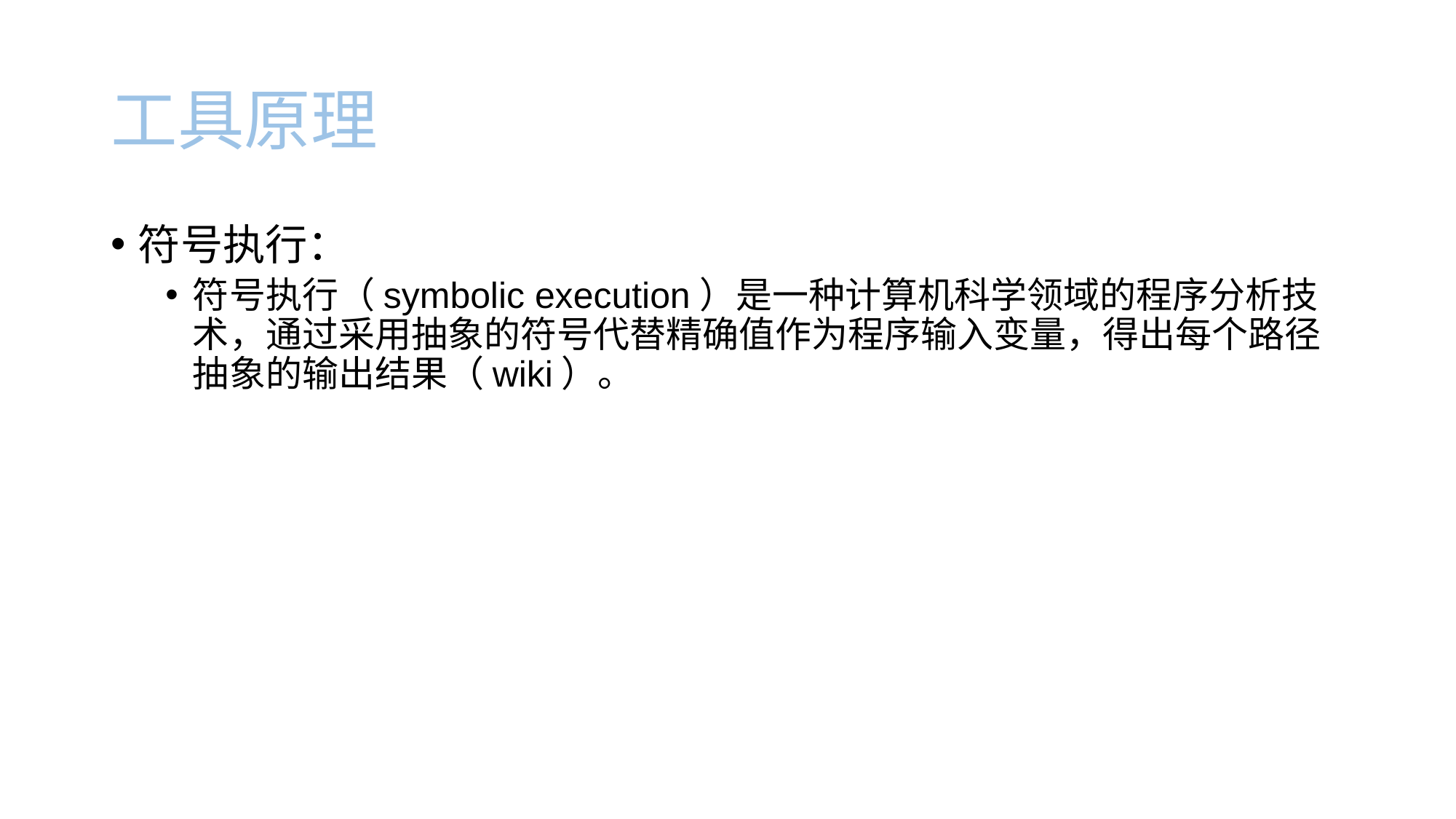

# 工具原理
符号执行：
符号执行（symbolic execution）是一种计算机科学领域的程序分析技术，通过采用抽象的符号代替精确值作为程序输入变量，得出每个路径抽象的输出结果（wiki）。